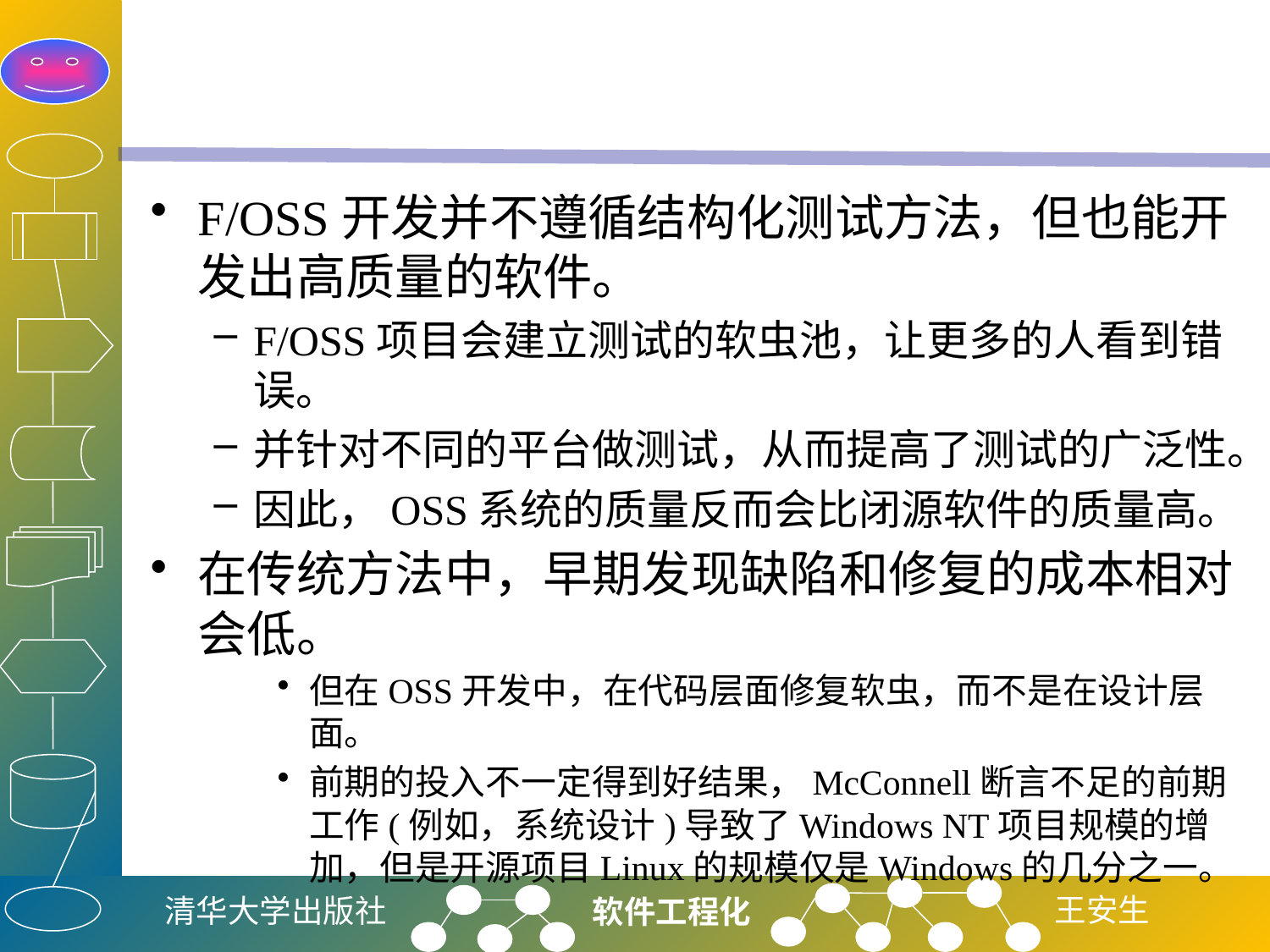

#
F/OSS开发并不遵循结构化测试方法，但也能开发出高质量的软件。
F/OSS项目会建立测试的软虫池，让更多的人看到错误。
并针对不同的平台做测试，从而提高了测试的广泛性。
因此，OSS系统的质量反而会比闭源软件的质量高。
在传统方法中，早期发现缺陷和修复的成本相对会低。
但在OSS开发中，在代码层面修复软虫，而不是在设计层面。
前期的投入不一定得到好结果，McConnell断言不足的前期工作(例如，系统设计)导致了Windows NT项目规模的增加，但是开源项目Linux的规模仅是Windows的几分之一。